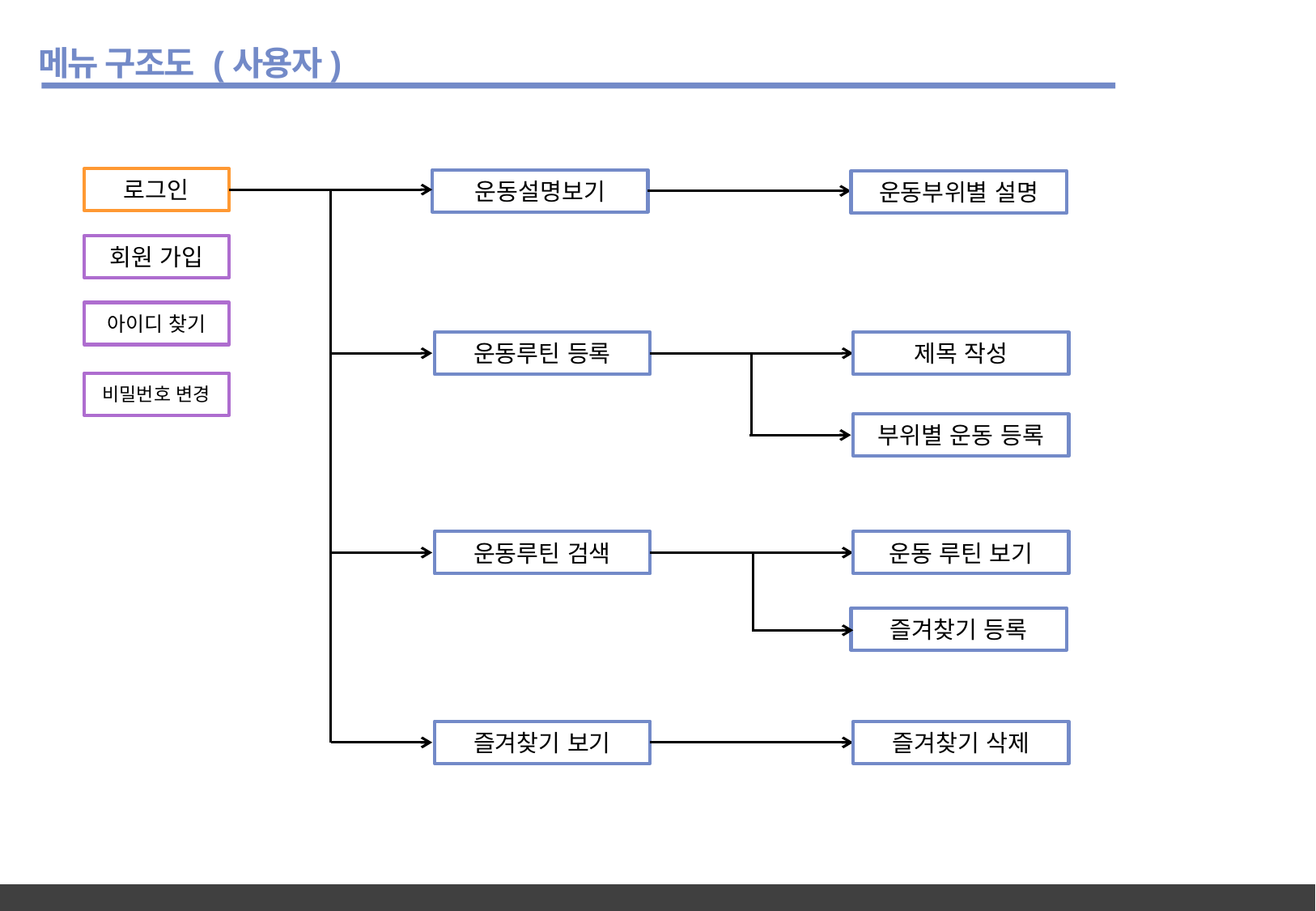

메뉴 구조도 (사용자)

로그인
운동설명보기
회원 가입
아이디 찾기
비밀번호 변경
운동부위별 설명
제목 작성
운동루틴 등록
부위별 운동 등록
운동루틴 검색
운동 루틴 보기
즐겨찾기 등록
즐겨찾기 삭제
즐겨찾기 보기